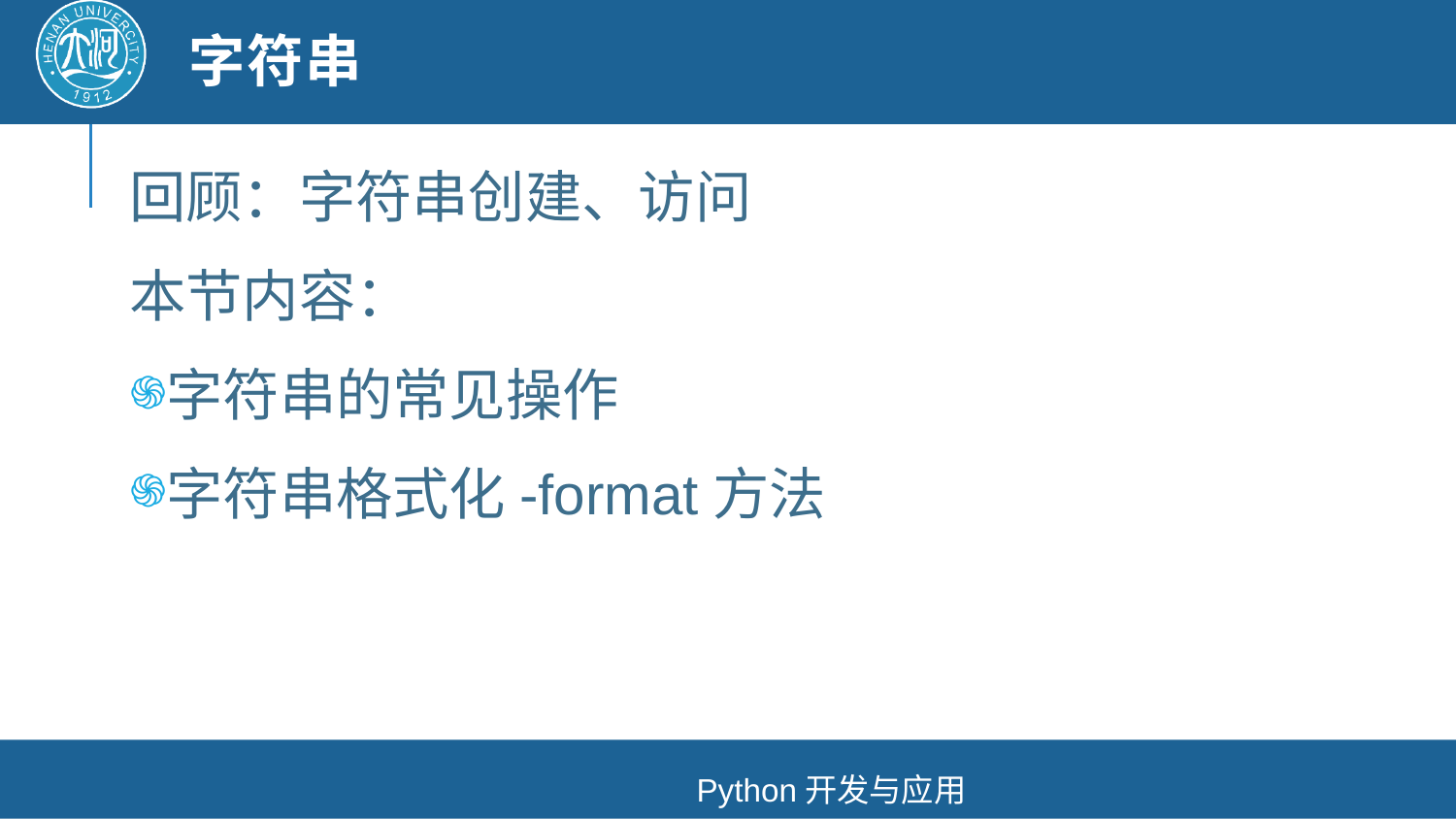

# 字符串
回顾：字符串创建、访问
本节内容：
字符串的常见操作
字符串格式化-format方法

Python开发与应用
6